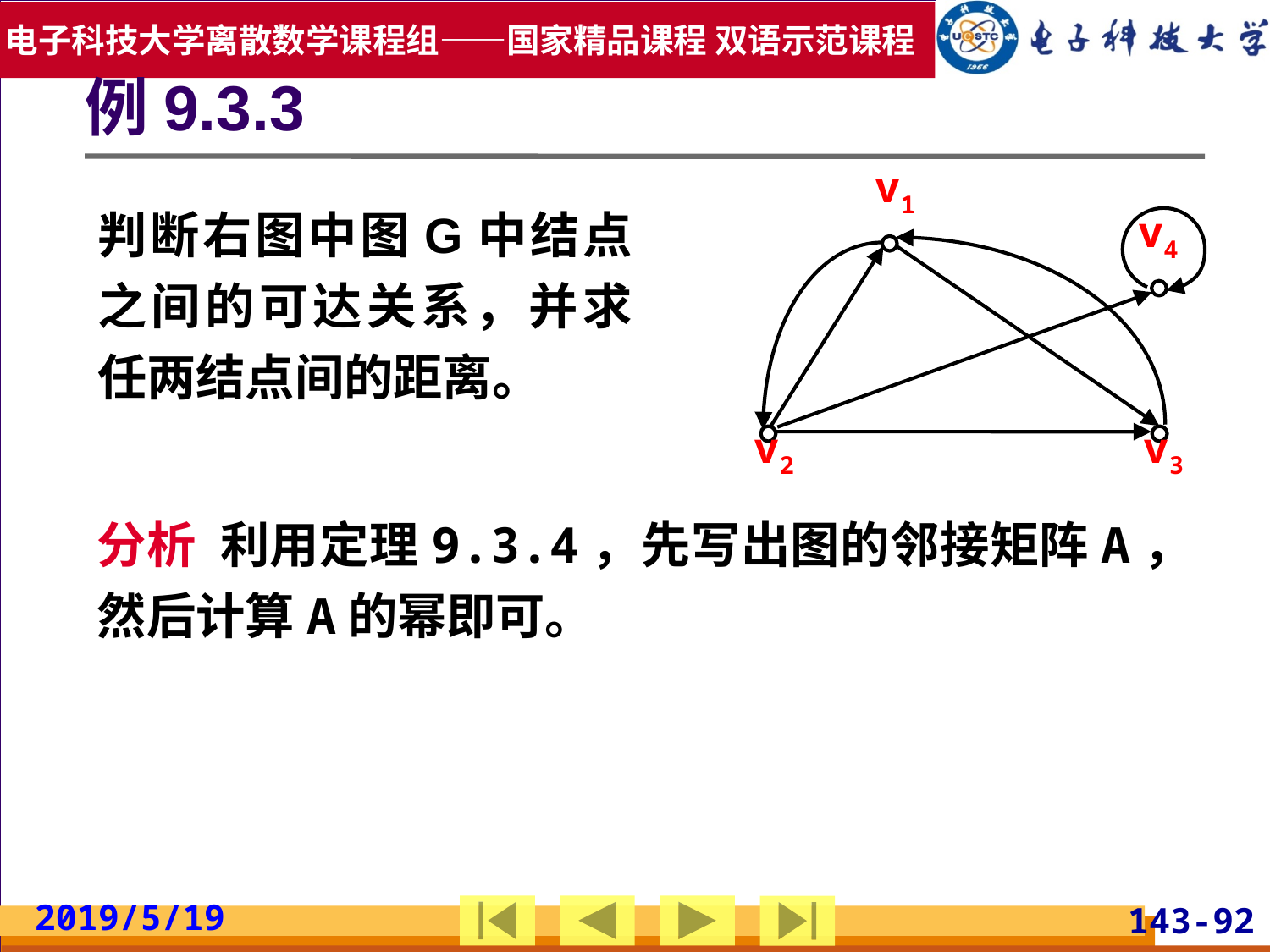

例9.3.3
v1
v4

v2
v3

判断右图中图G中结点之间的可达关系，并求任两结点间的距离。
分析  利用定理9.3.4，先写出图的邻接矩阵A，然后计算A的幂即可。
2019/5/19